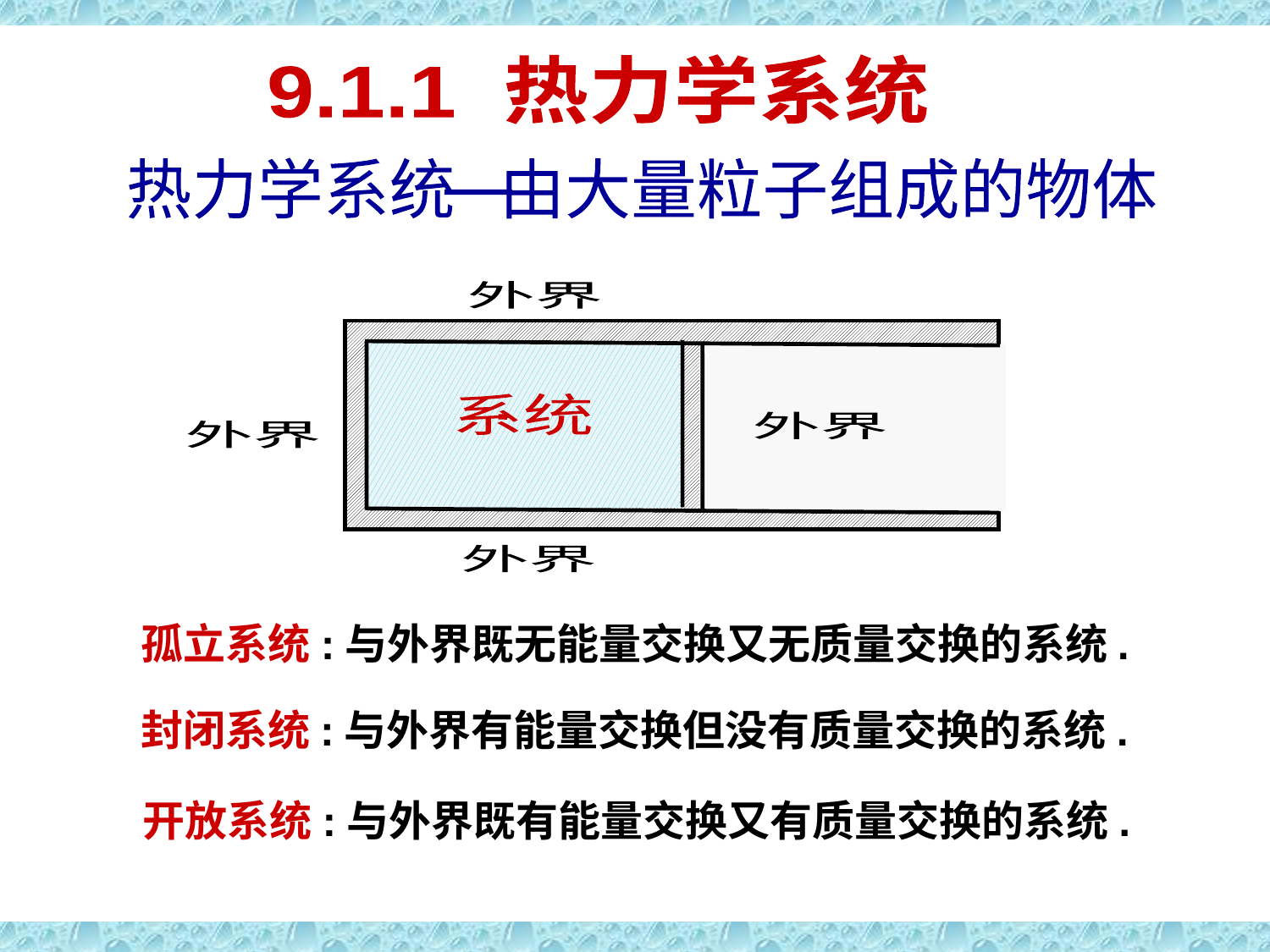

热力学系统
9.1.1  热力学系统
热力学系统   由大量粒子组成的物体

外界

系统

外界
外界

外界
孤立系统:与外界既无能量交换又无质量交换的系统.
封闭系统:与外界有能量交换但没有质量交换的系统.
开放系统:与外界既有能量交换又有质量交换的系统.